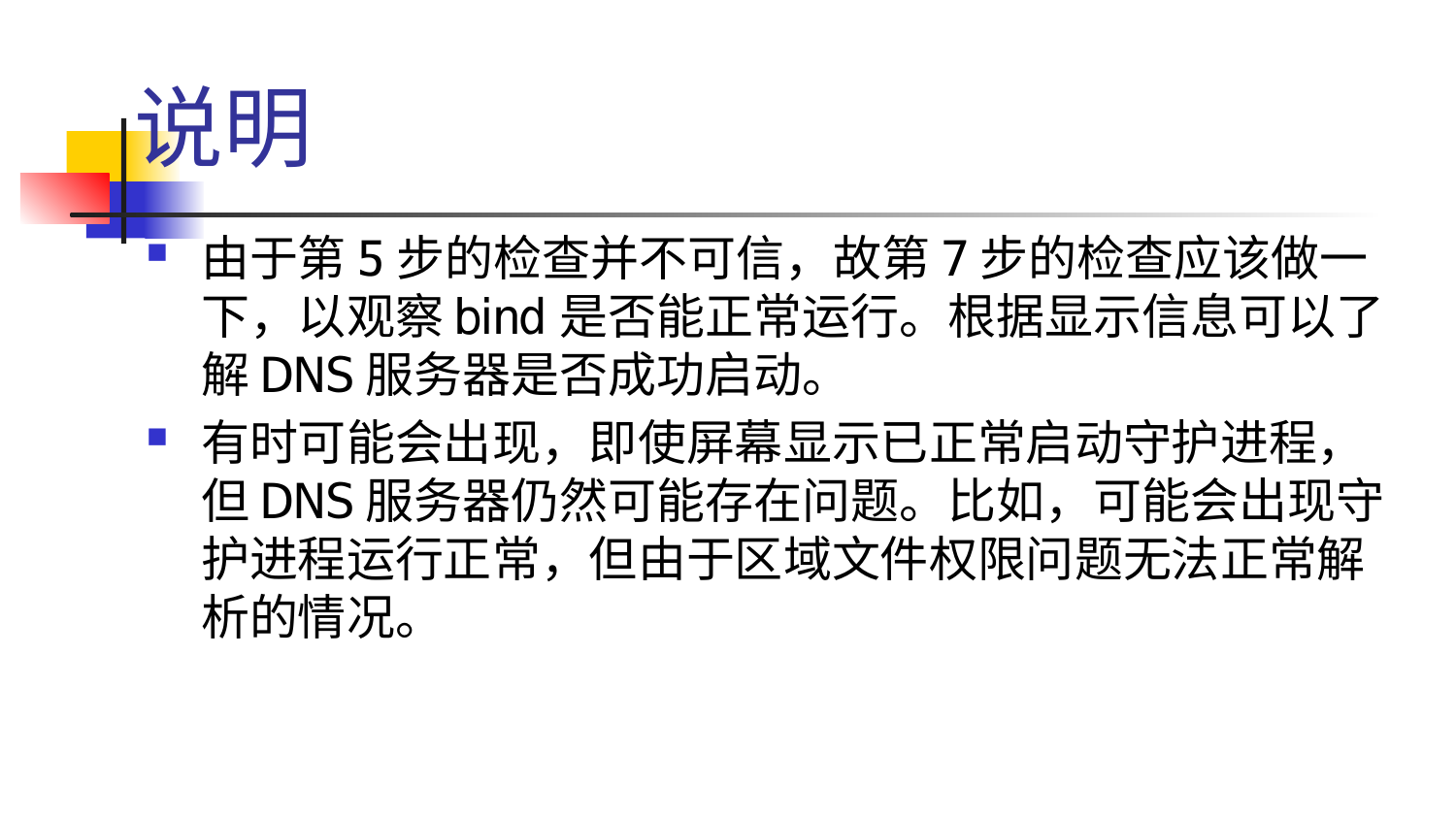

# 说明
由于第5步的检查并不可信，故第7步的检查应该做一下，以观察bind是否能正常运行。根据显示信息可以了解DNS服务器是否成功启动。
有时可能会出现，即使屏幕显示已正常启动守护进程，但DNS服务器仍然可能存在问题。比如，可能会出现守护进程运行正常，但由于区域文件权限问题无法正常解析的情况。